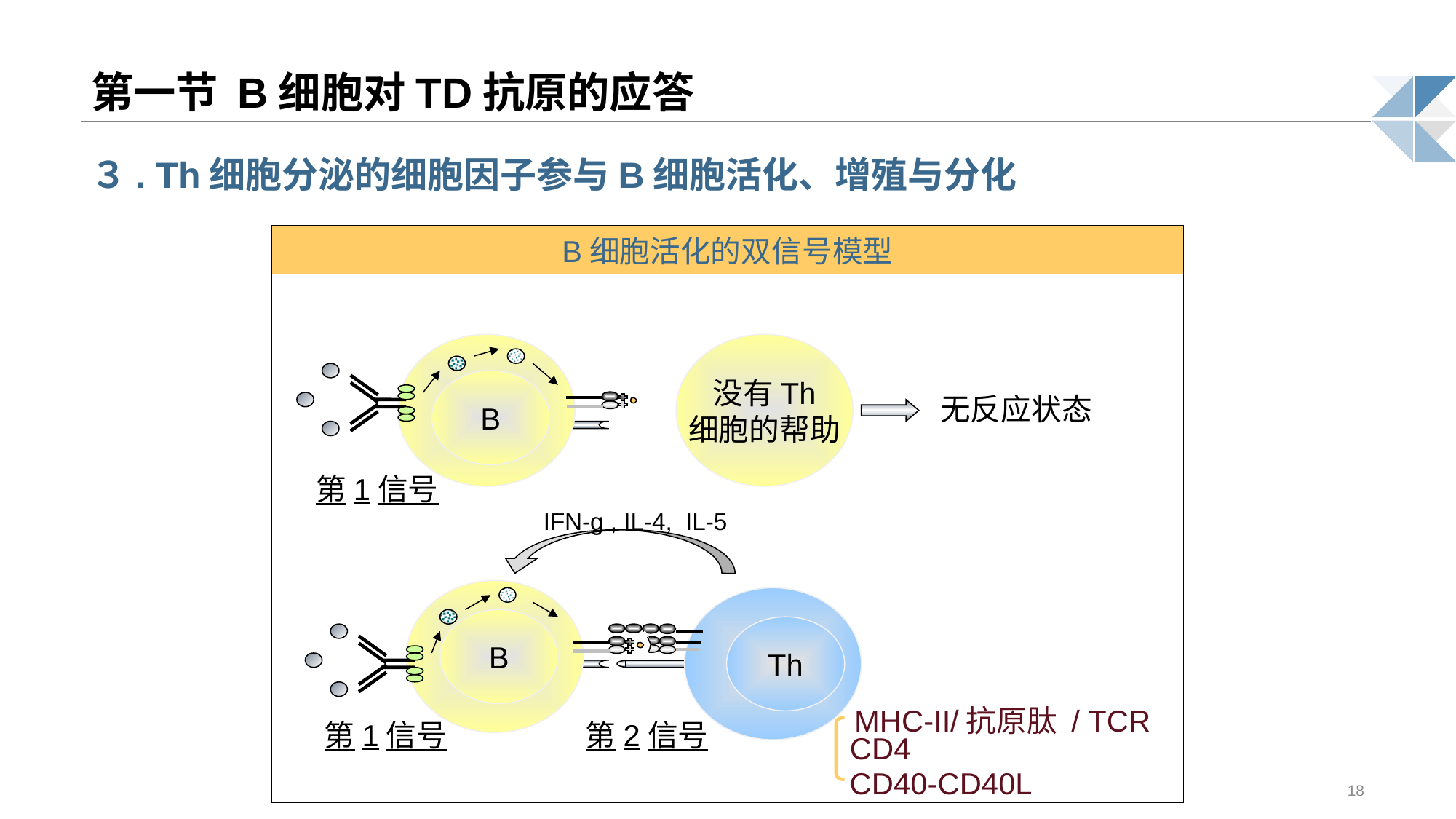

# 第一节 B细胞对TD抗原的应答
３. Th细胞分泌的细胞因子参与B细胞活化、增殖与分化
B细胞活化的双信号模型

没有Th
细胞的帮助

B

无反应状态

第1信号
IFN-g , IL-4,  IL-5

B

Th

MHC-II/抗原肽 / TCR
第1信号
第2信号

CD4
CD40-CD40L
18